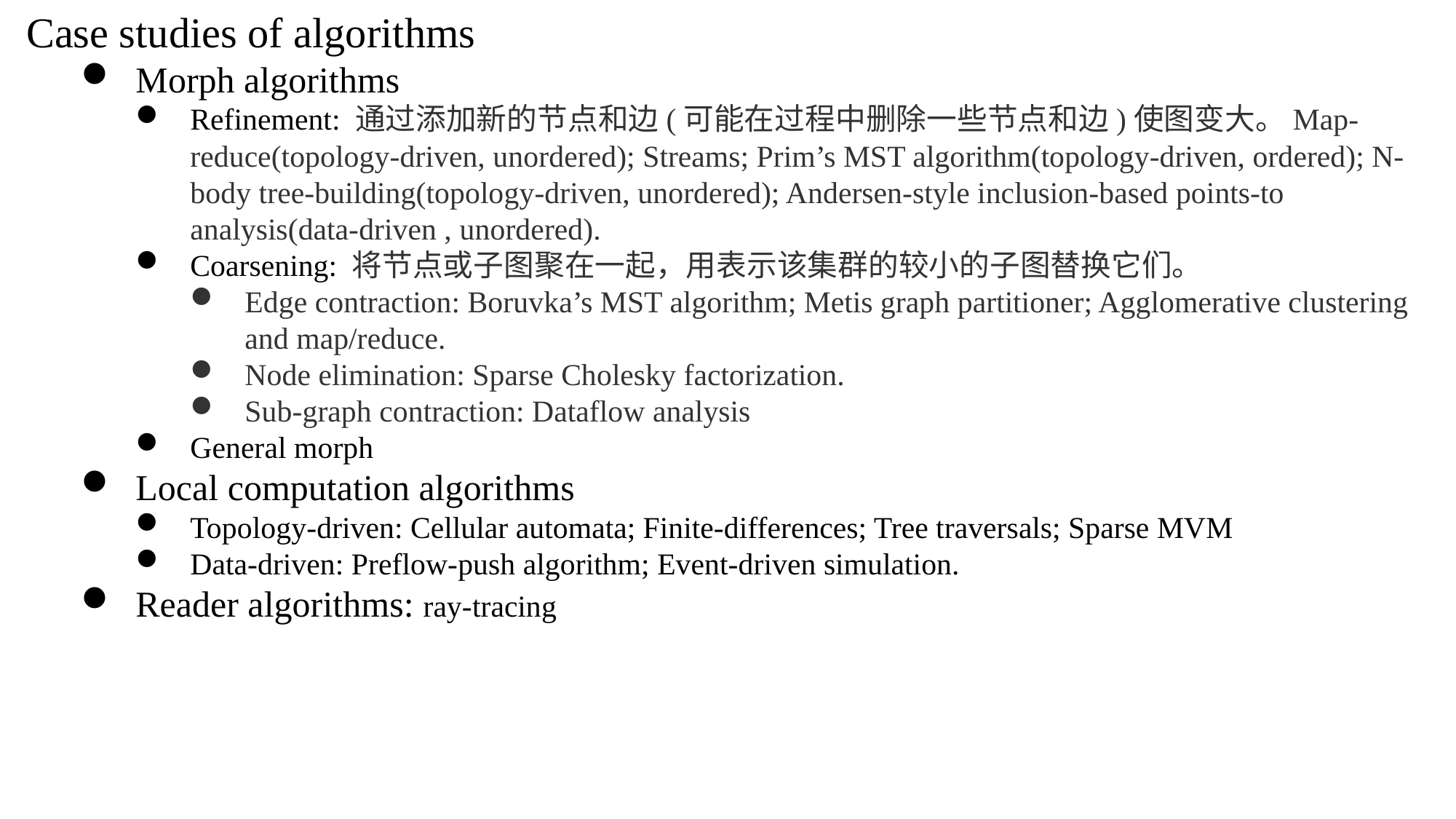

Case studies of algorithms
Morph algorithms
Refinement: 通过添加新的节点和边(可能在过程中删除一些节点和边)使图变大。Map-reduce(topology-driven, unordered); Streams; Prim’s MST algorithm(topology-driven, ordered); N-body tree-building(topology-driven, unordered); Andersen-style inclusion-based points-to analysis(data-driven , unordered).
Coarsening: 将节点或子图聚在一起，用表示该集群的较小的子图替换它们。
Edge contraction: Boruvka’s MST algorithm; Metis graph partitioner; Agglomerative clustering and map/reduce.
Node elimination: Sparse Cholesky factorization.
Sub-graph contraction: Dataflow analysis
General morph
Local computation algorithms
Topology-driven: Cellular automata; Finite-differences; Tree traversals; Sparse MVM
Data-driven: Preflow-push algorithm; Event-driven simulation.
Reader algorithms: ray-tracing